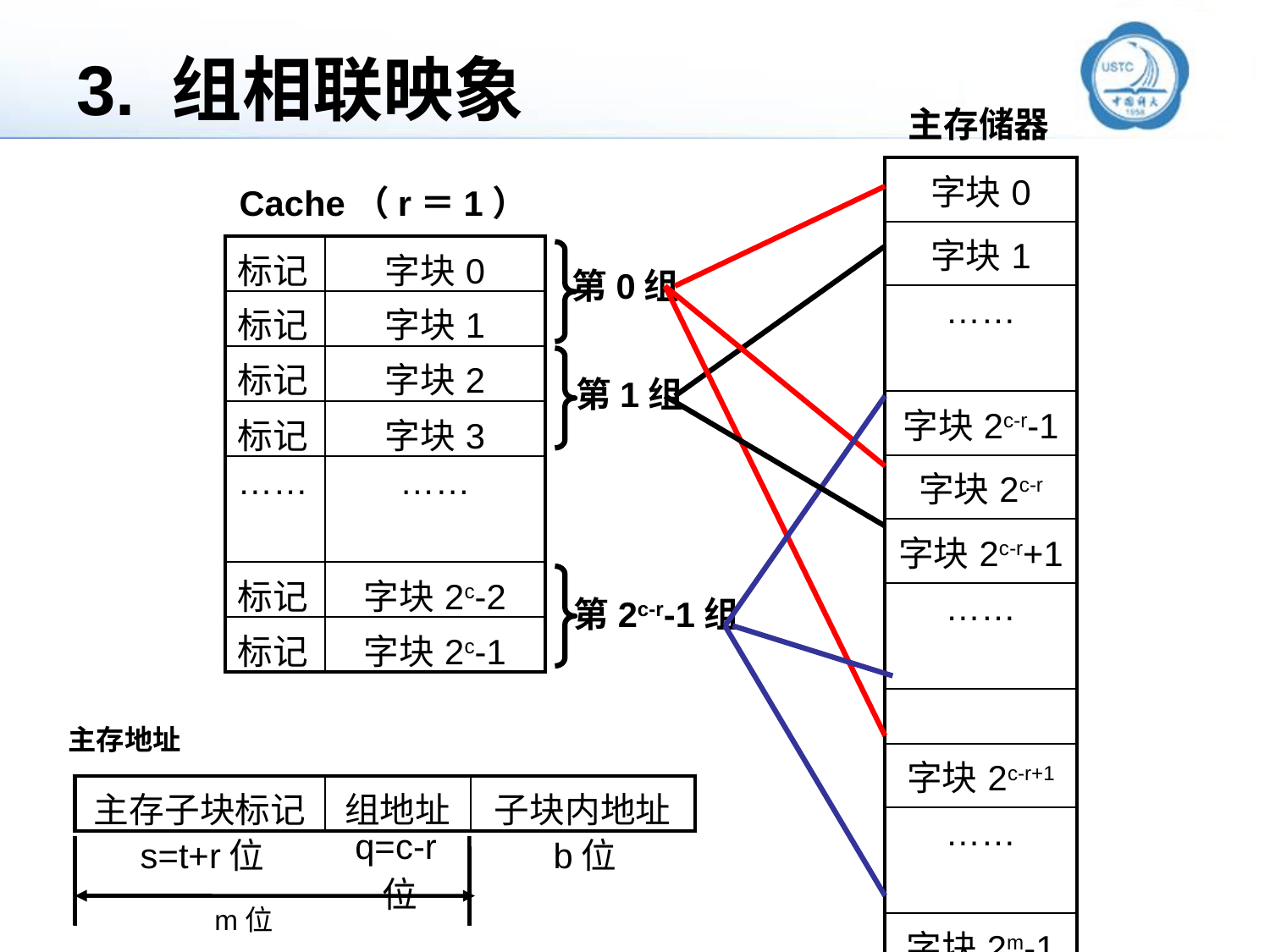

# 3. 组相联映象
主存储器
| 字块0 |
| --- |
| 字块1 |
| …… |
| 字块2c-r-1 |
| 字块2c-r |
| 字块2c-r+1 |
| …… |
|  |
| 字块2c-r+1 |
| …… |
| 字块2m-1 |
Cache（r＝1）

| 标记 | 字块0 |
| --- | --- |
| 标记 | 字块1 |
| 标记 | 字块2 |
| 标记 | 字块3 |
| …… | …… |
| 标记 | 字块2c-2 |
| 标记 | 字块2c-1 |

第0组

第1组

第2c-r-1组

主存地址
| 主存子块标记 | 组地址 | 子块内地址 |
| --- | --- | --- |
| s=t+r位 | q=c-r位 | b位 |
| --- | --- | --- |

m位